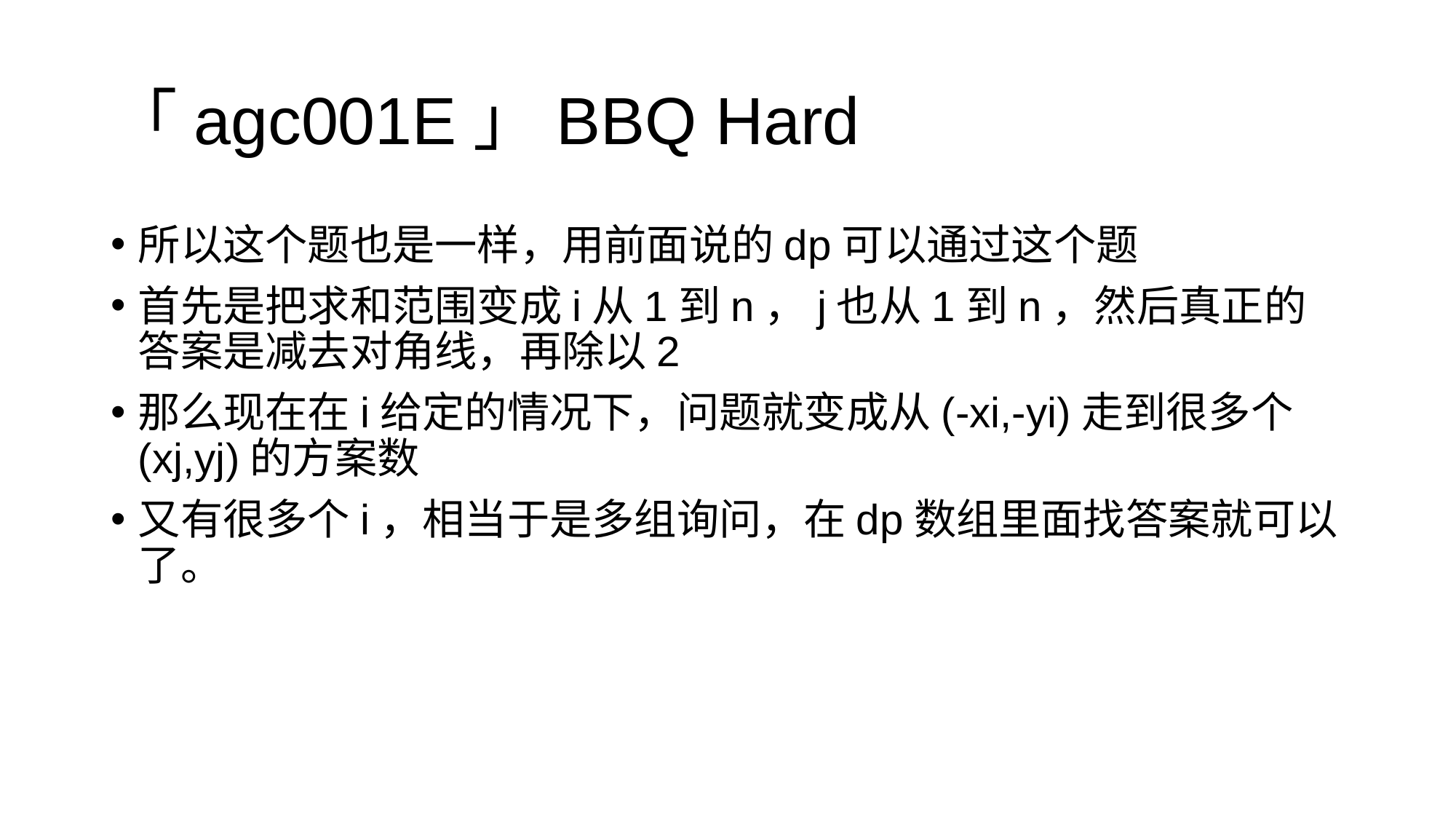

# 「agc001E」BBQ Hard
所以这个题也是一样，用前面说的dp可以通过这个题
首先是把求和范围变成i从1到n，j也从1到n，然后真正的答案是减去对角线，再除以2
那么现在在i给定的情况下，问题就变成从(-xi,-yi)走到很多个(xj,yj)的方案数
又有很多个i，相当于是多组询问，在dp数组里面找答案就可以了。